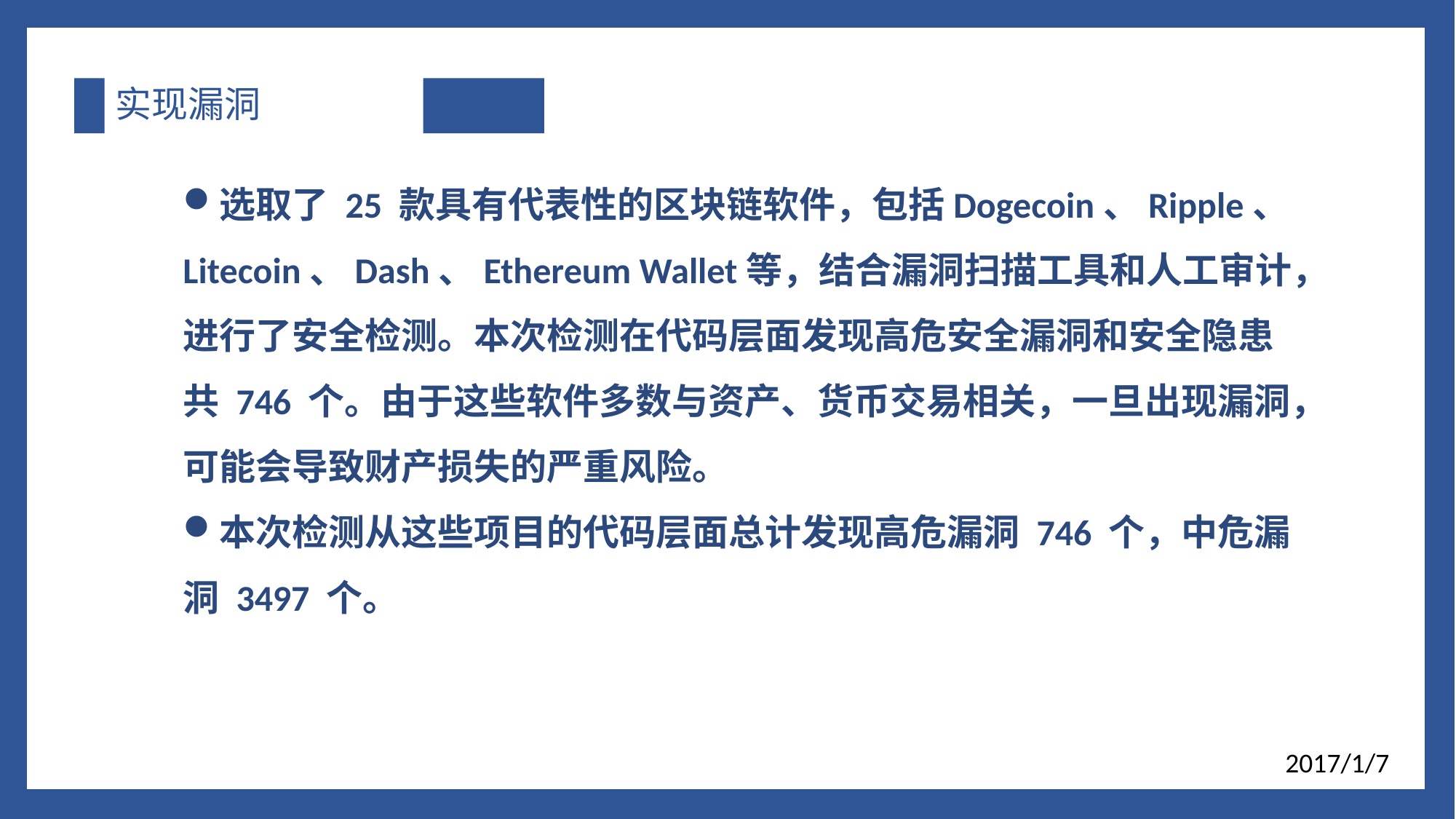

# 实现漏洞
选取了 25 款具有代表性的区块链软件，包括Dogecoin、Ripple、Litecoin、Dash、Ethereum Wallet等，结合漏洞扫描工具和人工审计，进行了安全检测。本次检测在代码层面发现高危安全漏洞和安全隐患共 746 个。由于这些软件多数与资产、货币交易相关，一旦出现漏洞，可能会导致财产损失的严重风险。
本次检测从这些项目的代码层面总计发现高危漏洞 746 个，中危漏洞 3497 个。
2017/1/7